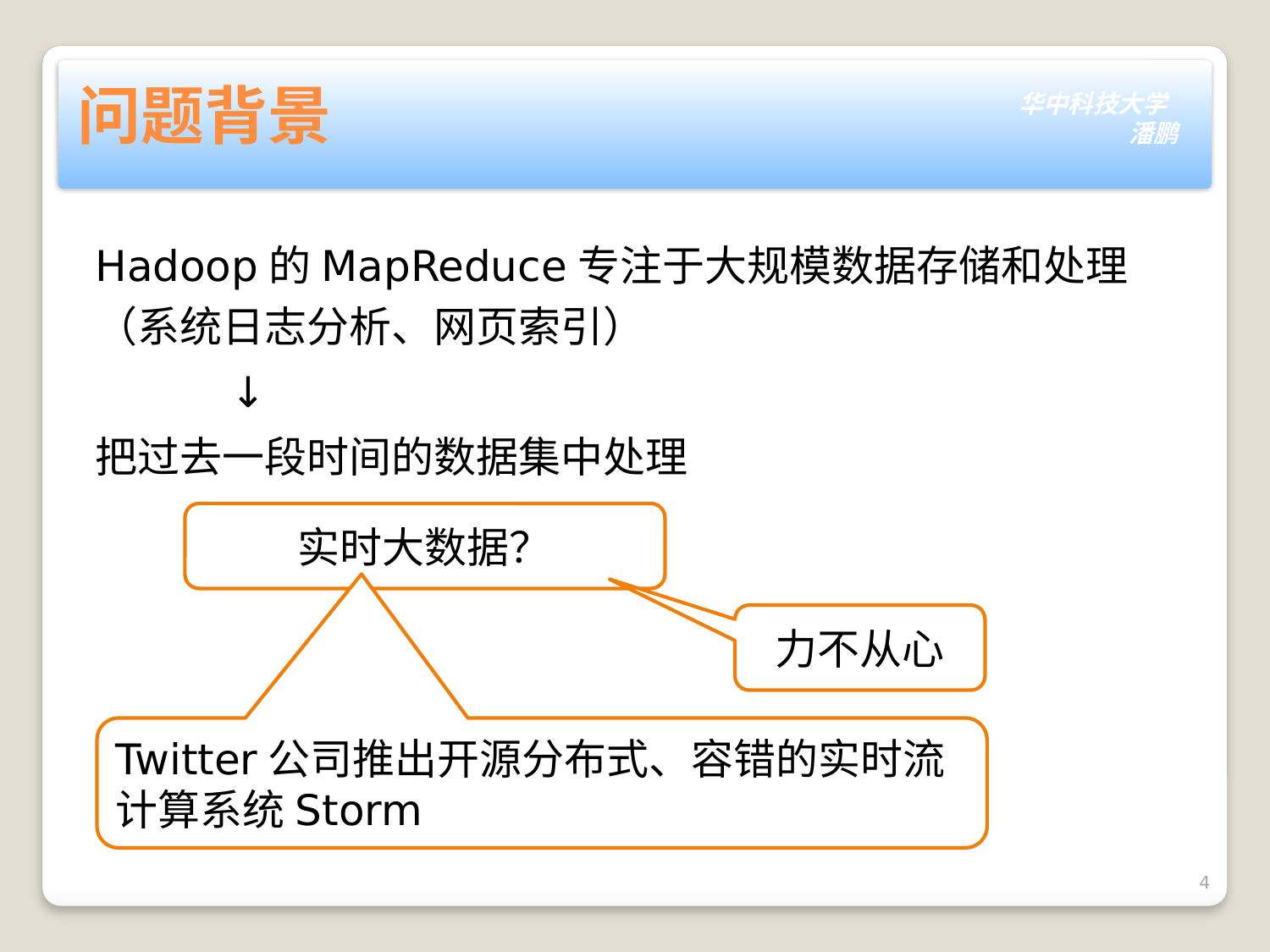

# 问题背景
Hadoop的MapReduce专注于大规模数据存储和处理（系统日志分析、网页索引）
          ↓
把过去一段时间的数据集中处理

实时大数据？
力不从心
Twitter公司推出开源分布式、容错的实时流计算系统Storm
4